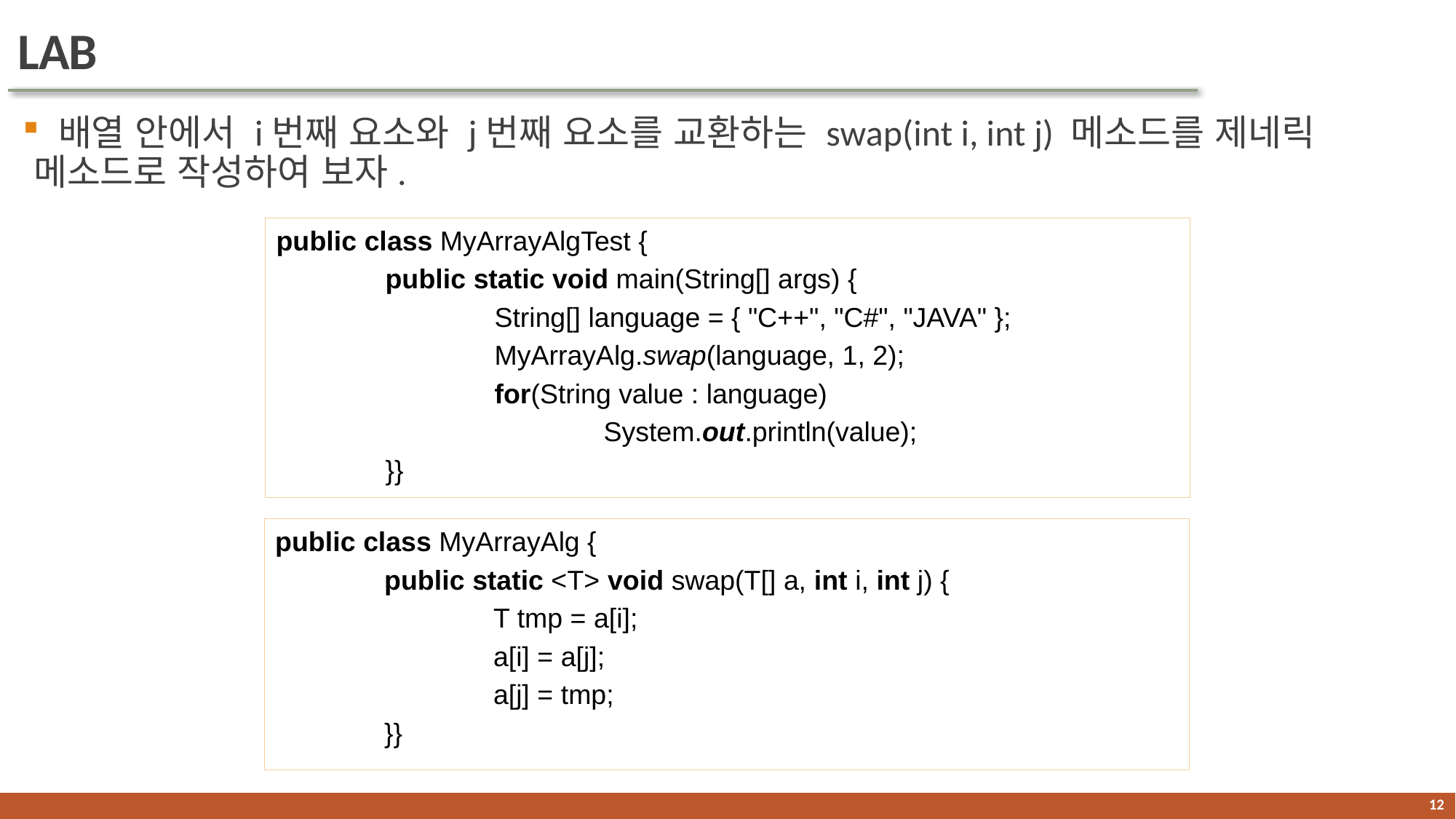

# LAB
 배열 안에서 i번째 요소와 j번째 요소를 교환하는 swap(int i, int j) 메소드를 제네릭 메소드로 작성하여 보자.

public class MyArrayAlgTest {
	public static void main(String[] args) {
		String[] language = { "C++", "C#", "JAVA" };
		MyArrayAlg.swap(language, 1, 2);
		for(String value : language)
			System.out.println(value);
	}}
public class MyArrayAlg {
	public static <T> void swap(T[] a, int i, int j) {
		T tmp = a[i];
		a[i] = a[j];
		a[j] = tmp;
	}}
12